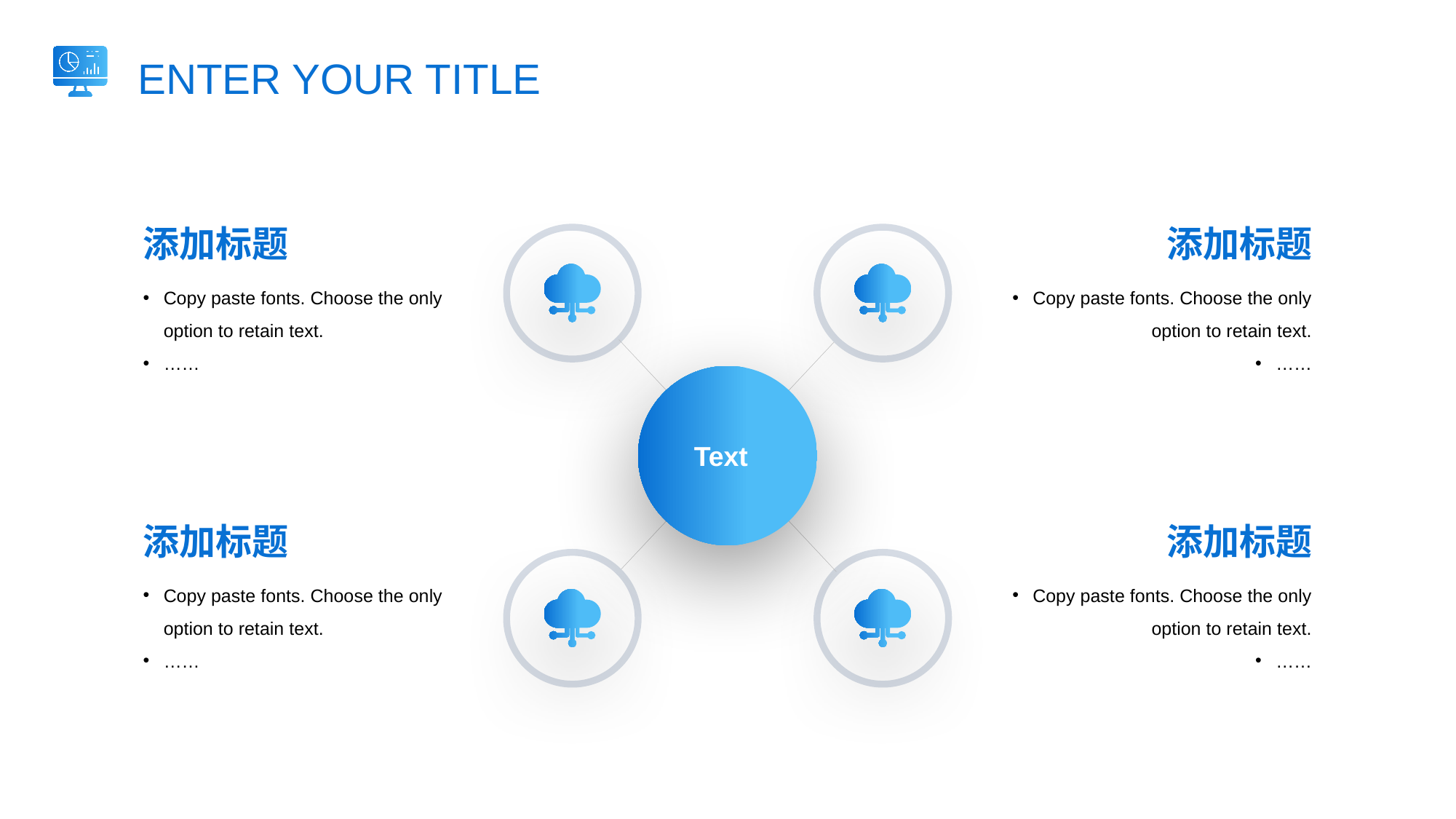

ENTER YOUR TITLE
添加标题
添加标题

Copy paste fonts. Choose the only option to retain text.
……
Copy paste fonts. Choose the only option to retain text.
……
Text
添加标题
添加标题

Copy paste fonts. Choose the only option to retain text.
……
Copy paste fonts. Choose the only option to retain text.
……